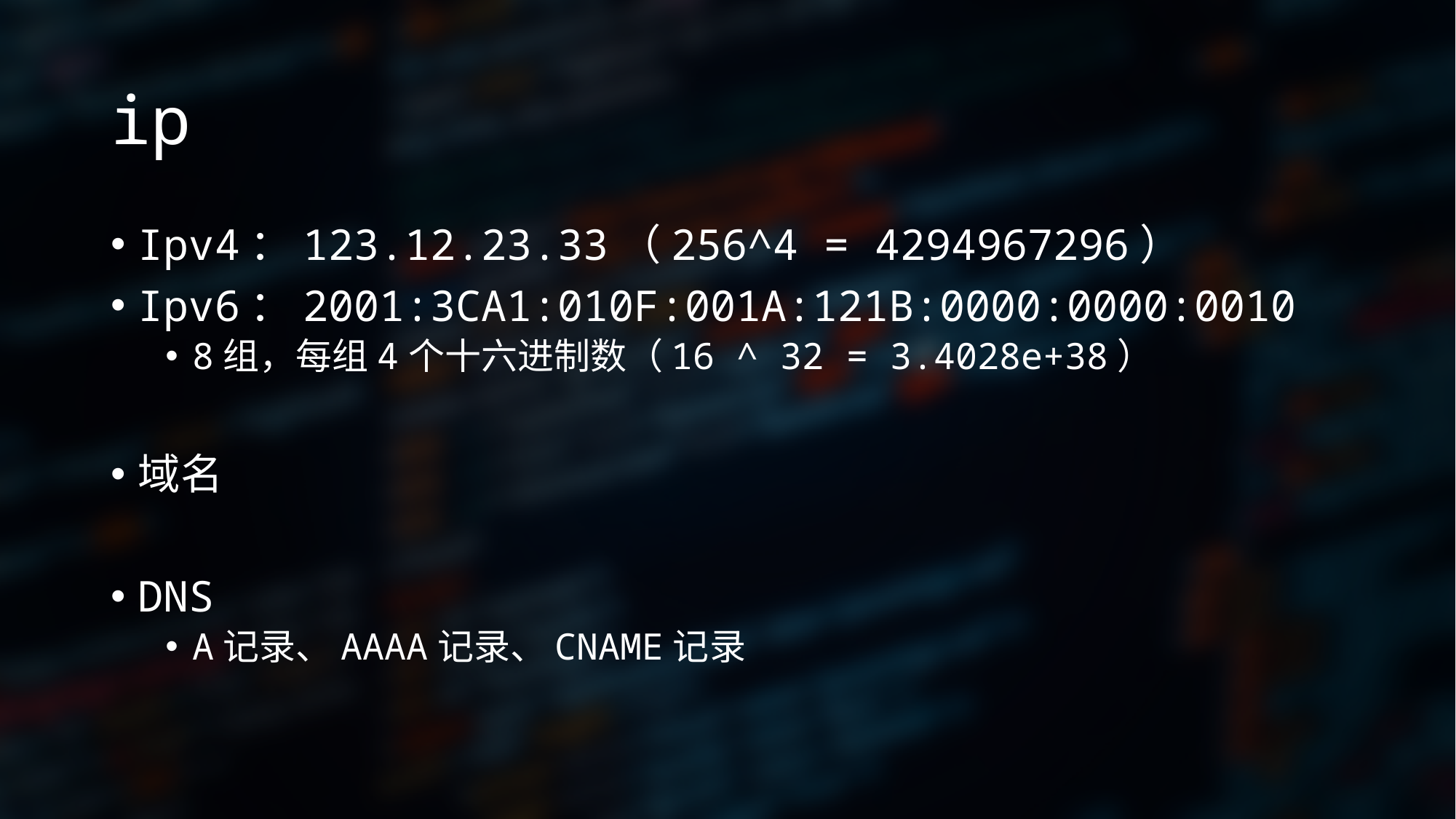

# ip
Ipv4：123.12.23.33（256^4 = 4294967296）
Ipv6：2001:3CA1:010F:001A:121B:0000:0000:0010
8组，每组4个十六进制数（16 ^ 32 = 3.4028e+38）

域名

DNS
A记录、AAAA记录、CNAME记录